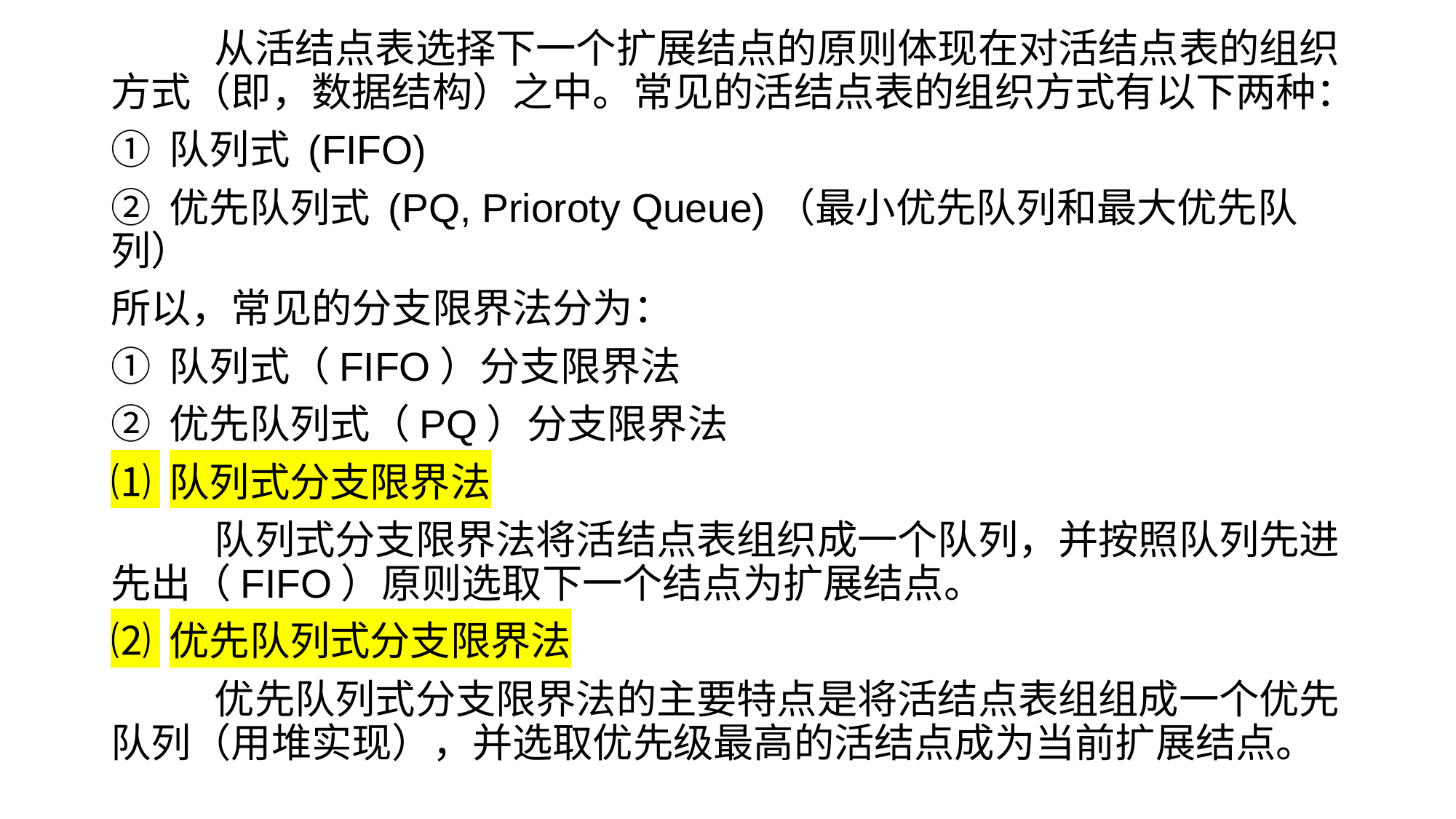

从活结点表选择下一个扩展结点的原则体现在对活结点表的组织方式（即，数据结构）之中。常见的活结点表的组织方式有以下两种：
① 队列式 (FIFO)
② 优先队列式 (PQ, Prioroty Queue)（最小优先队列和最大优先队列）
所以，常见的分支限界法分为：
① 队列式（FIFO）分支限界法
② 优先队列式（PQ）分支限界法
⑴ 队列式分支限界法
	队列式分支限界法将活结点表组织成一个队列，并按照队列先进先出（FIFO）原则选取下一个结点为扩展结点。
⑵ 优先队列式分支限界法
	优先队列式分支限界法的主要特点是将活结点表组组成一个优先队列（用堆实现），并选取优先级最高的活结点成为当前扩展结点。